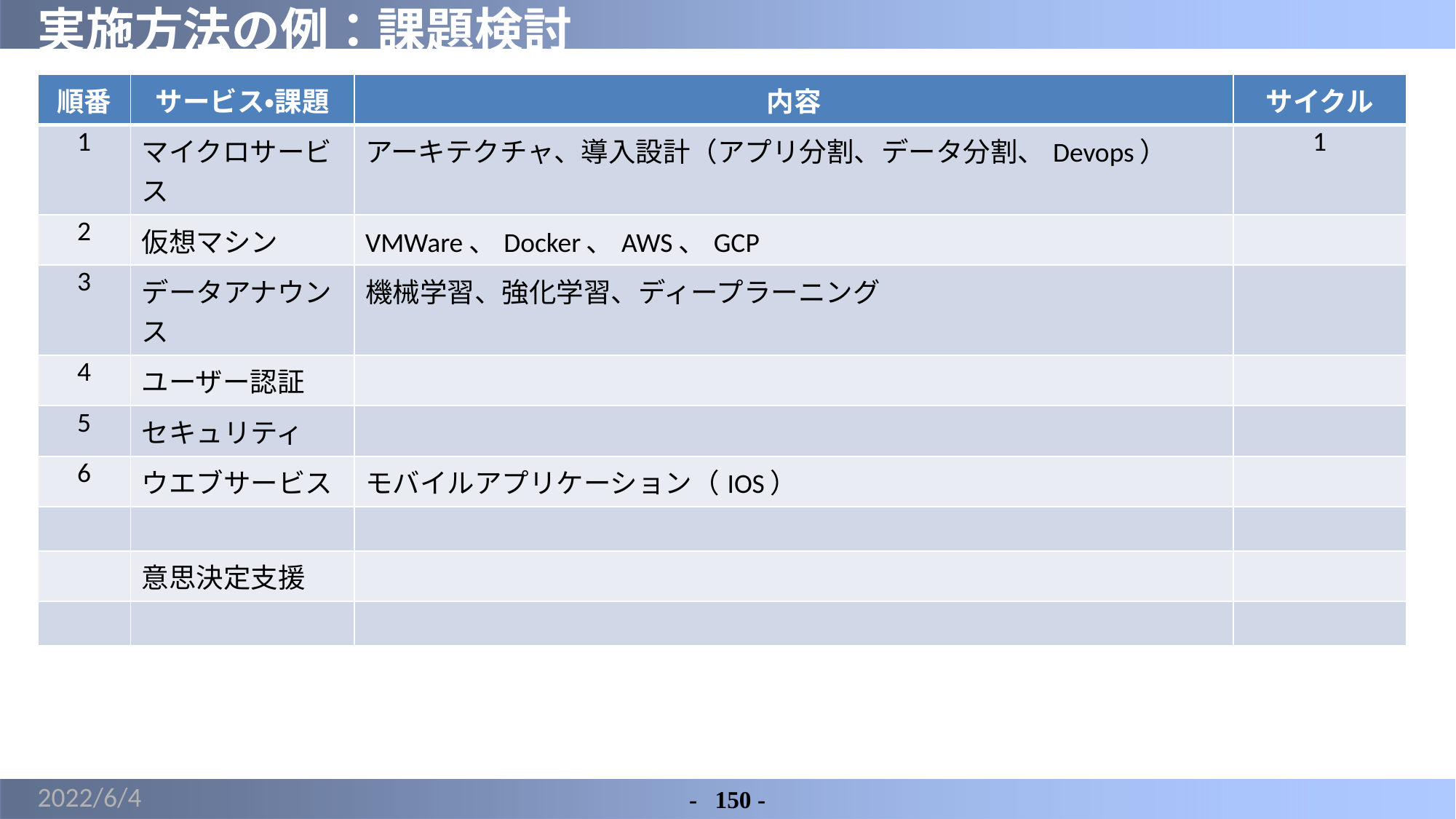

# 実施方法の例：課題検討
| 順番 | サービス・課題 | 内容 | サイクル |
| --- | --- | --- | --- |
| 1 | マイクロサービス | アーキテクチャ、導入設計（アプリ分割、データ分割、Devops） | 1 |
| 2 | 仮想マシン | VMWare、Docker、AWS、GCP |  |
| 3 | データアナウンス | 機械学習、強化学習、ディープラーニング |  |
| 4 | ユーザー認証 |  |  |
| 5 | セキュリティ |  |  |
| 6 | ウエブサービス | モバイルアプリケーション（IOS） |  |
|  |  |  |  |
|  | 意思決定支援 |  |  |
|  |  |  |  |
2022/6/4
-	150 -